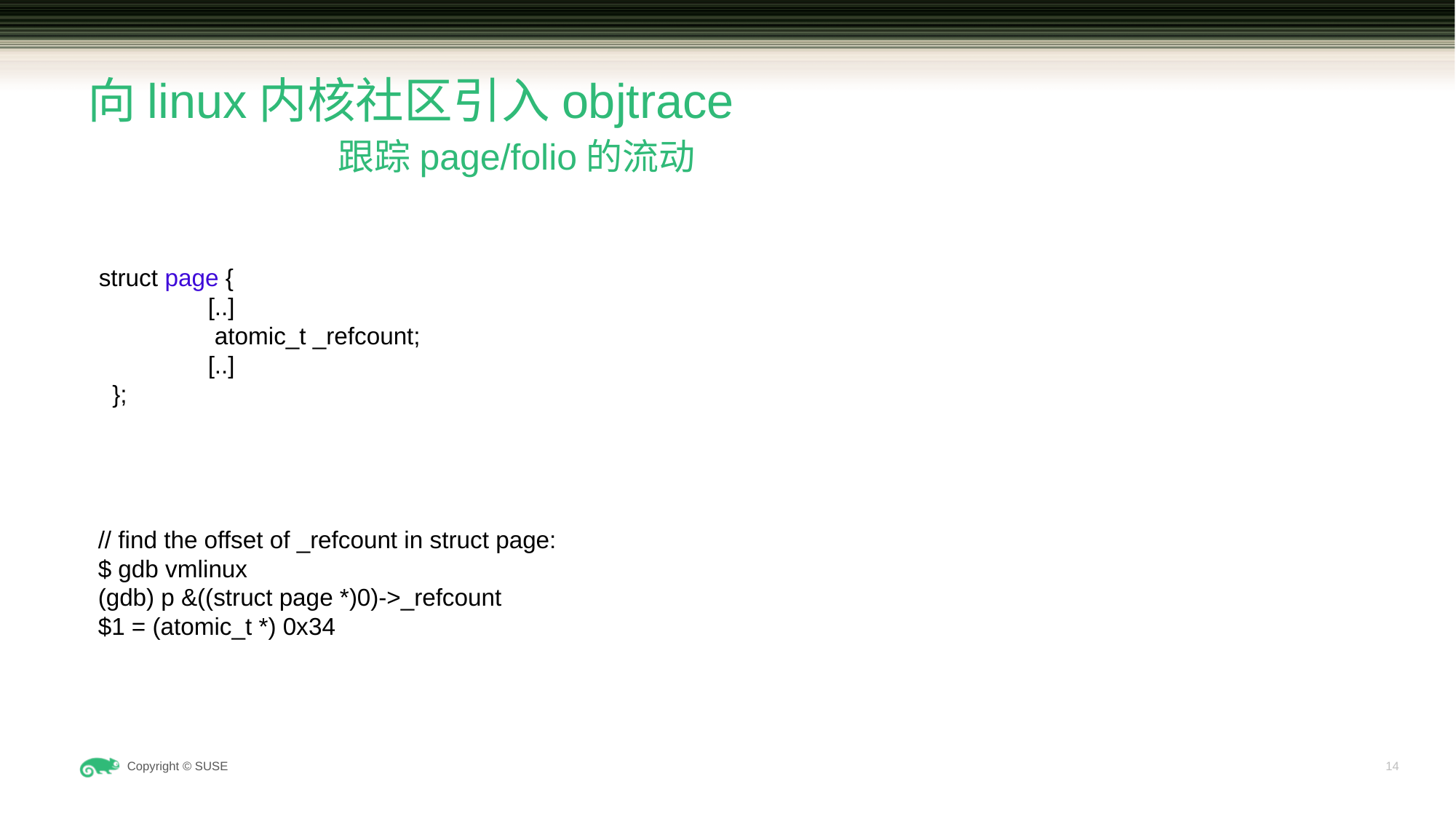

# 向linux内核社区引入objtrace
跟踪page/folio的流动
struct page {
	[..]
	 atomic_t _refcount;
	[..]
  };
// find the offset of _refcount in struct page:
$ gdb vmlinux
(gdb) p &((struct page *)0)->_refcount
$1 = (atomic_t *) 0x34
14